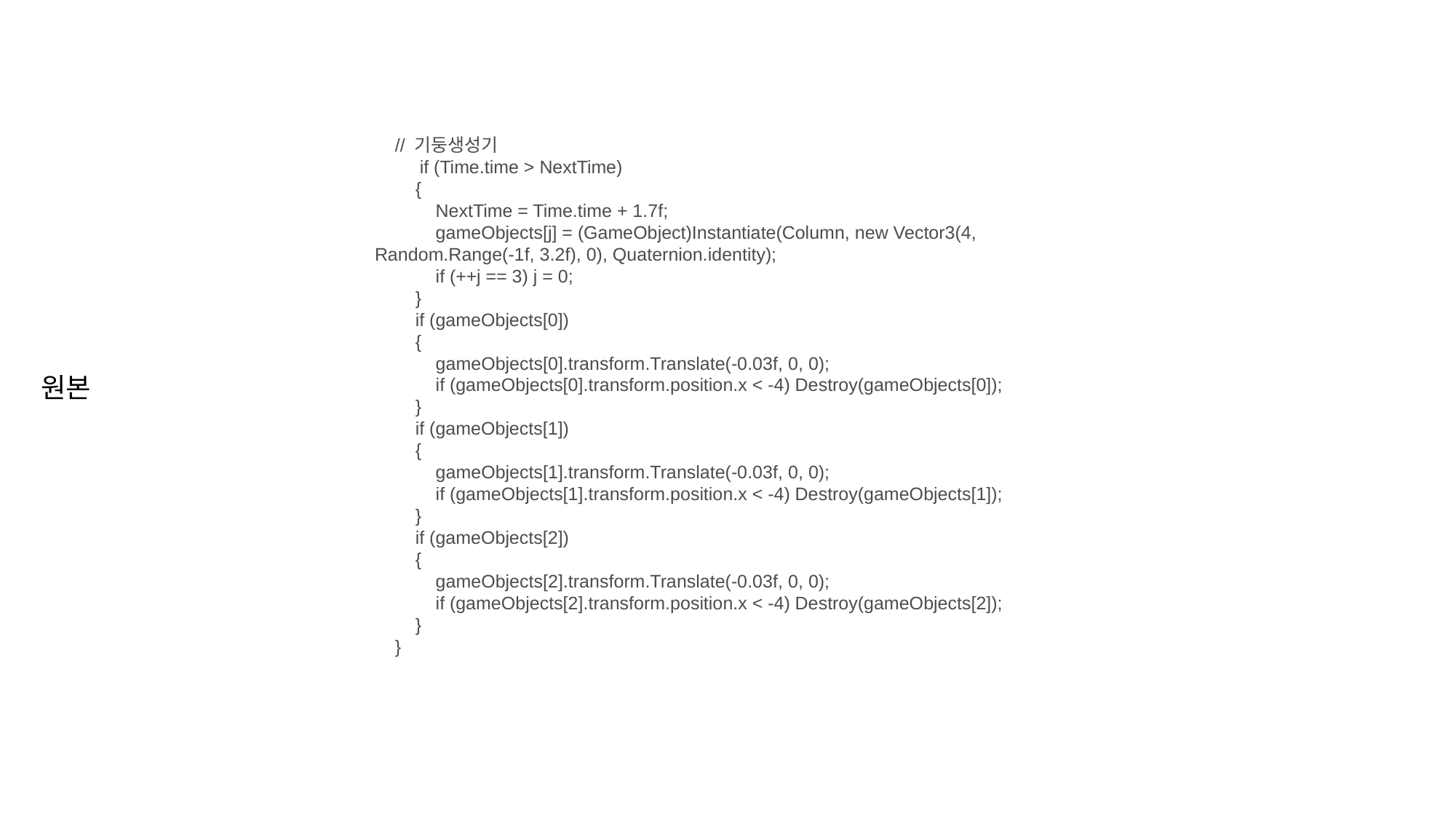

// 기둥생성기
        if (Time.time > NextTime)
        {
            NextTime = Time.time + 1.7f;
            gameObjects[j] = (GameObject)Instantiate(Column, new Vector3(4, Random.Range(-1f, 3.2f), 0), Quaternion.identity);
            if (++j == 3) j = 0;
        }
        if (gameObjects[0])
        {
            gameObjects[0].transform.Translate(-0.03f, 0, 0);
            if (gameObjects[0].transform.position.x < -4) Destroy(gameObjects[0]);
        }
        if (gameObjects[1])
        {
            gameObjects[1].transform.Translate(-0.03f, 0, 0);
            if (gameObjects[1].transform.position.x < -4) Destroy(gameObjects[1]);
        }
        if (gameObjects[2])
        {
            gameObjects[2].transform.Translate(-0.03f, 0, 0);
            if (gameObjects[2].transform.position.x < -4) Destroy(gameObjects[2]);
        }
    }
원본